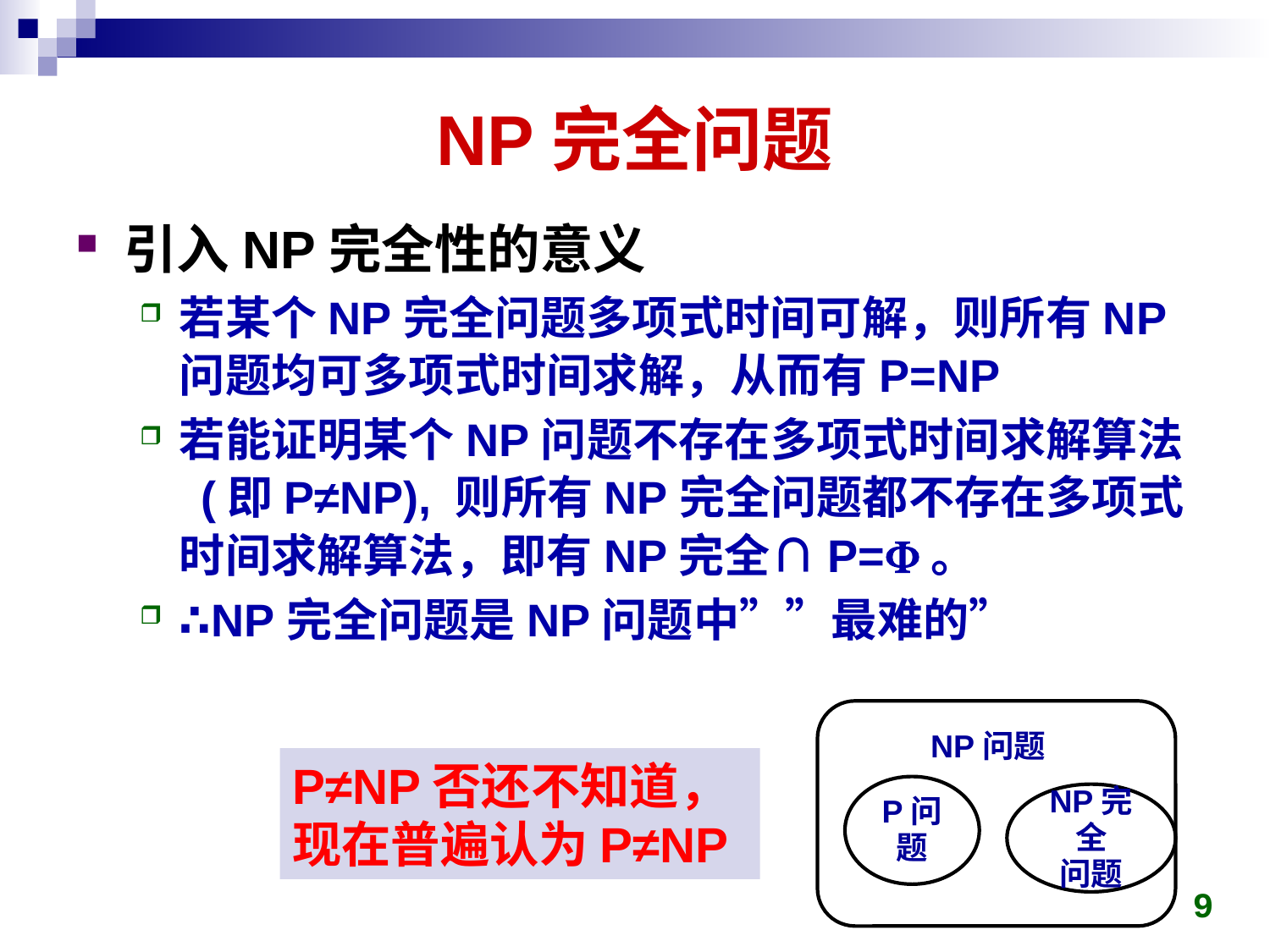

# NP完全问题
引入NP完全性的意义
若某个NP完全问题多项式时间可解，则所有NP问题均可多项式时间求解，从而有P=NP
若能证明某个NP问题不存在多项式时间求解算法  (即P≠NP), 则所有NP完全问题都不存在多项式时间求解算法，即有NP完全∩P=Φ。
∴NP完全问题是NP问题中””最难的”

NP问题
P问题
NP完全
问题
P≠NP否还不知道，
现在普遍认为P≠NP
9